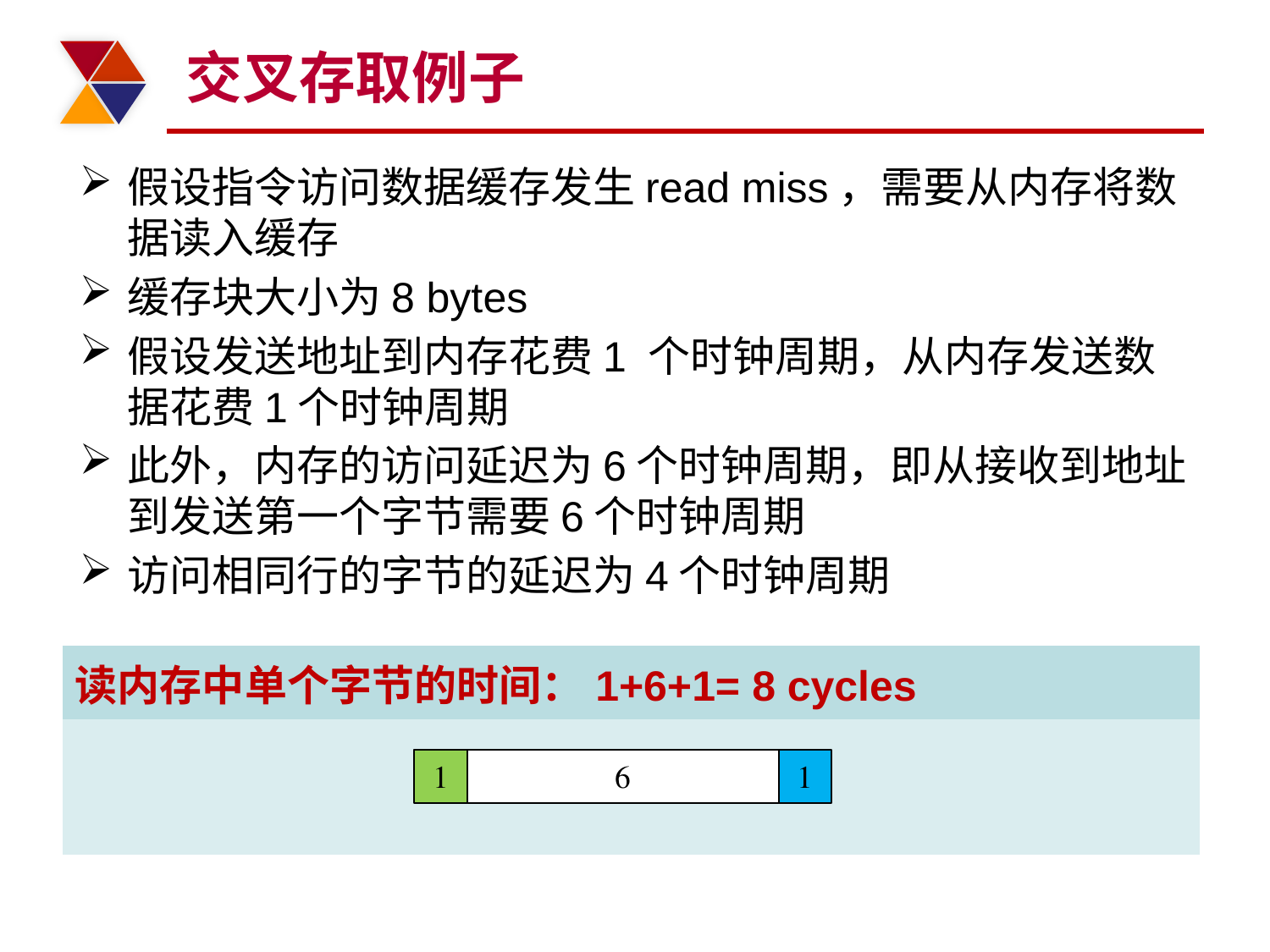

# 交叉存取例子
假设指令访问数据缓存发生read miss，需要从内存将数据读入缓存
缓存块大小为8 bytes
假设发送地址到内存花费1 个时钟周期，从内存发送数据花费1个时钟周期
此外，内存的访问延迟为6个时钟周期，即从接收到地址到发送第一个字节需要6个时钟周期
访问相同行的字节的延迟为4个时钟周期

| 读内存中单个字节的时间：1+6+1= 8 cycles |
| --- |
|  |
1
1
6